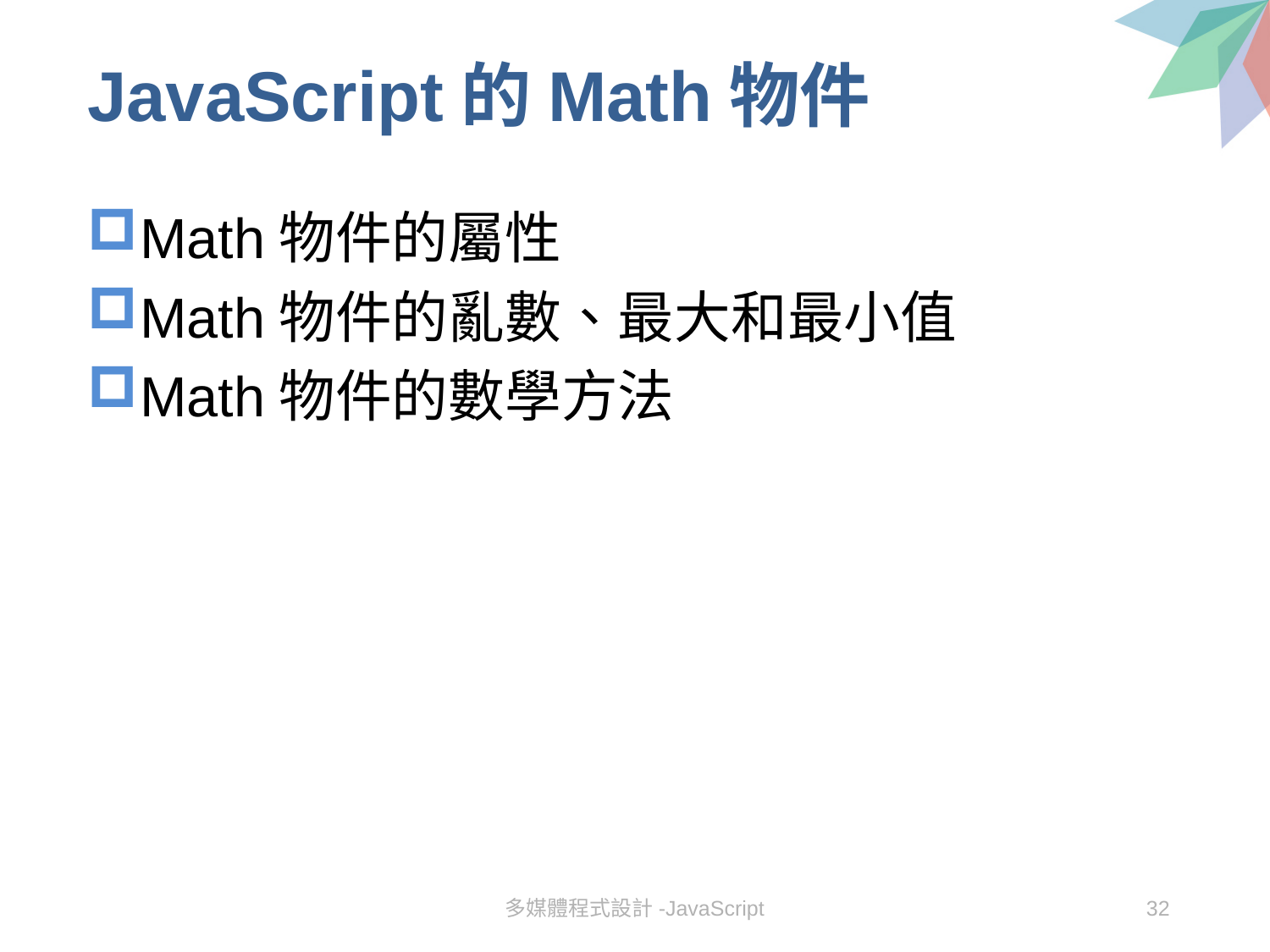

# JavaScript的Math物件
Math物件的屬性
Math物件的亂數、最大和最小值
Math物件的數學方法
多媒體程式設計-JavaScript
32